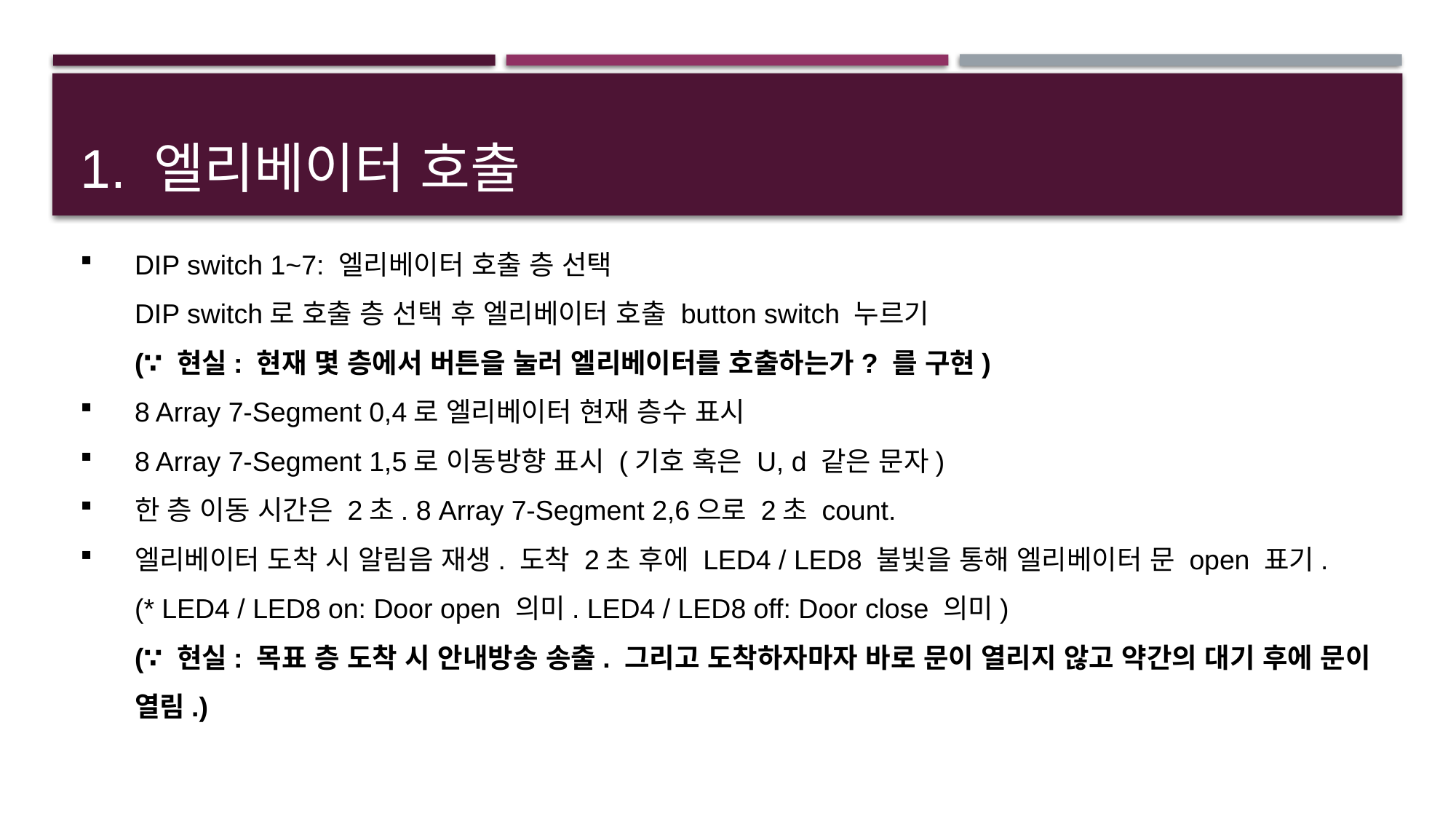

# 1. 엘리베이터 호출
DIP switch 1~7: 엘리베이터 호출 층 선택
DIP switch로 호출 층 선택 후 엘리베이터 호출 button switch 누르기
(∵ 현실: 현재 몇 층에서 버튼을 눌러 엘리베이터를 호출하는가? 를 구현)
8 Array 7-Segment 0,4로 엘리베이터 현재 층수 표시
8 Array 7-Segment 1,5로 이동방향 표시 (기호 혹은 U, d 같은 문자)
한 층 이동 시간은 2초. 8 Array 7-Segment 2,6으로 2초 count.
엘리베이터 도착 시 알림음 재생. 도착 2초 후에 LED4 / LED8 불빛을 통해 엘리베이터 문 open 표기.
(* LED4 / LED8 on: Door open 의미. LED4 / LED8 off: Door close 의미)
(∵ 현실: 목표 층 도착 시 안내방송 송출. 그리고 도착하자마자 바로 문이 열리지 않고 약간의 대기 후에 문이 열림.)